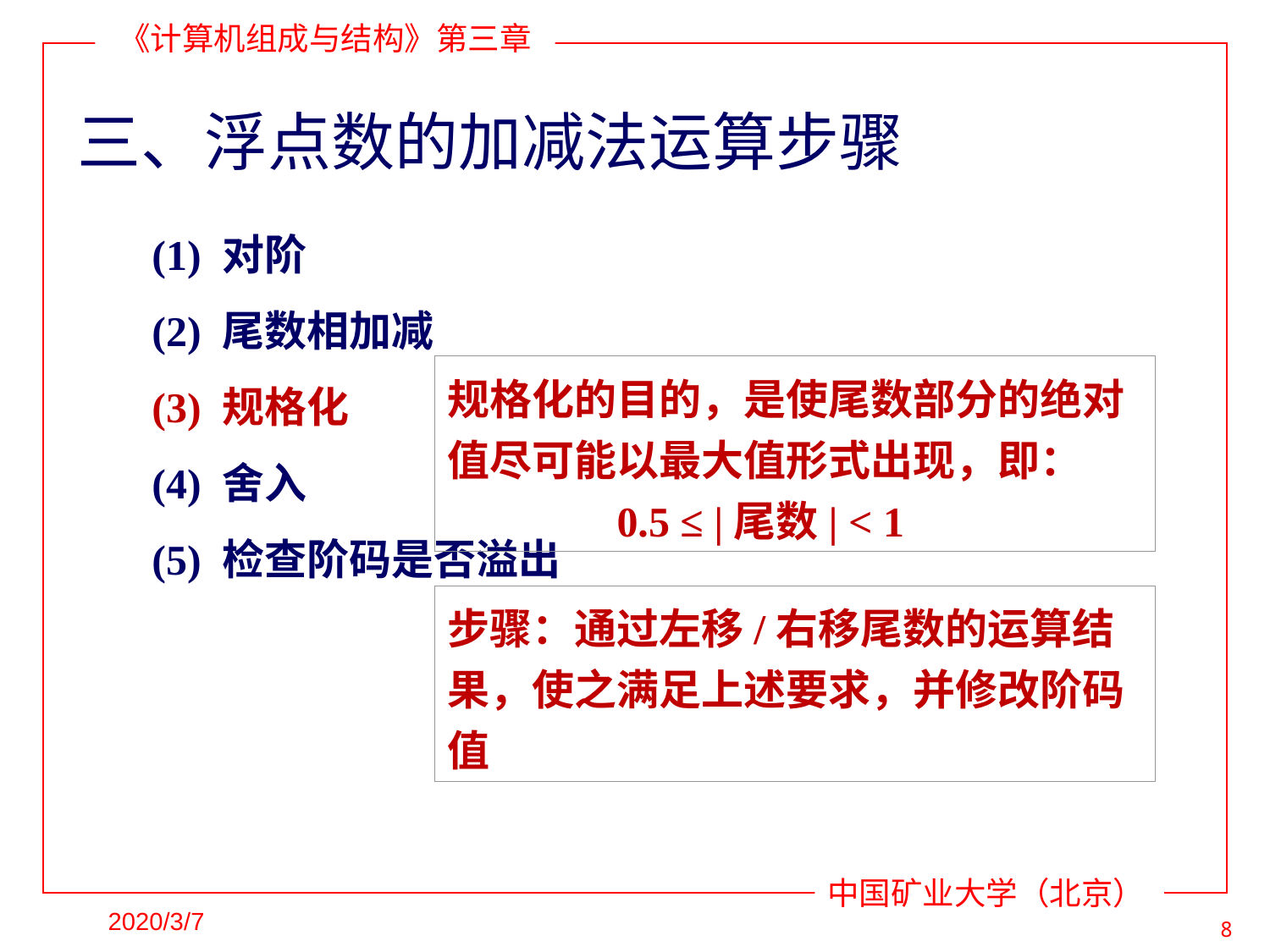

# 三、浮点数的加减法运算步骤
       (1) 对阶
       (2) 尾数相加减
       (3) 规格化
       (4) 舍入
       (5) 检查阶码是否溢出

规格化的目的，是使尾数部分的绝对值尽可能以最大值形式出现，即：
                0.5 ≤ |尾数| < 1
步骤：通过左移/右移尾数的运算结果，使之满足上述要求，并修改阶码值
2020/3/7